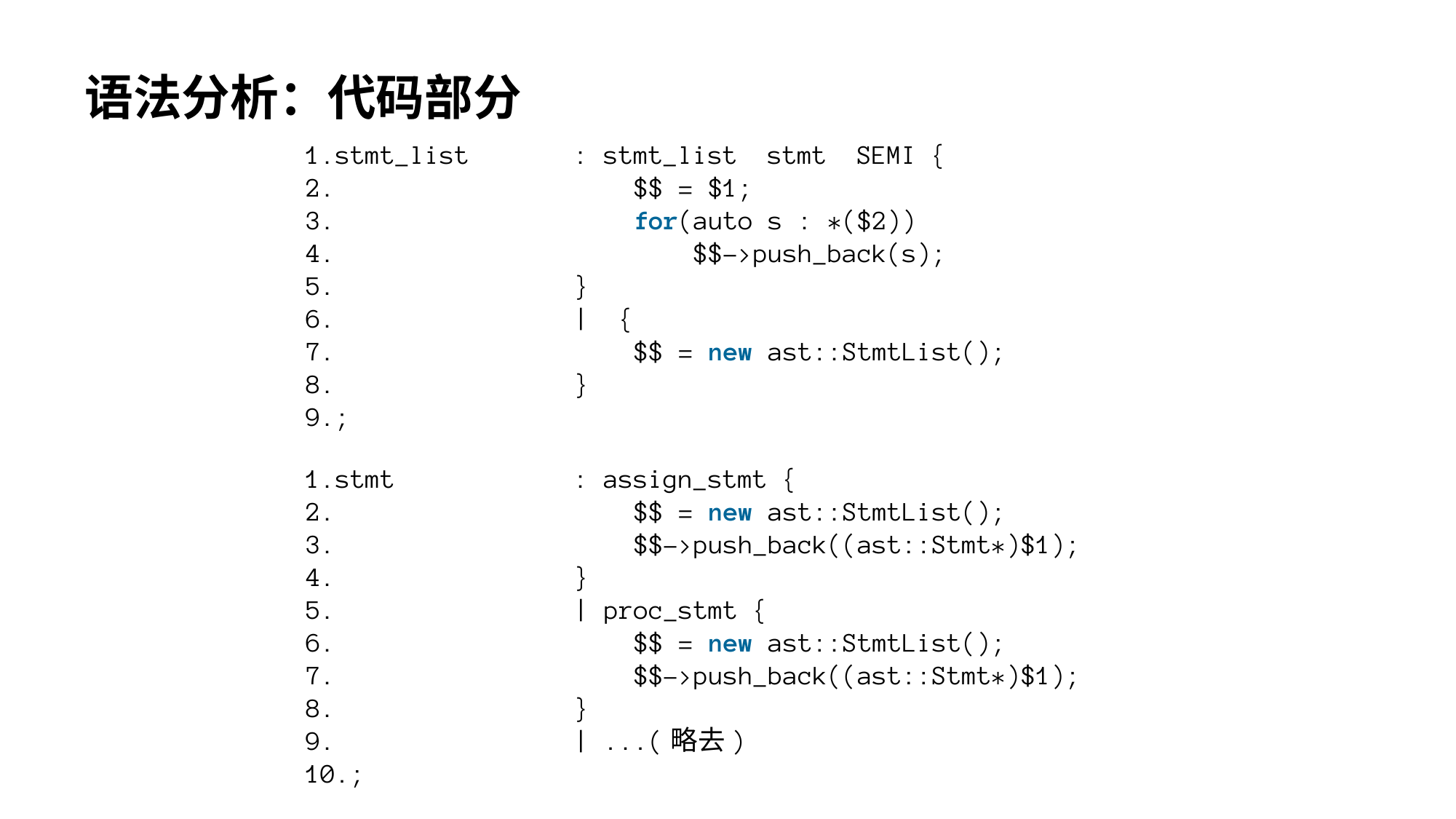

语法分析：代码部分
stmt_list       : stmt_list  stmt  SEMI {
                    $$ = $1;
                    for(auto s : *($2))
                        $$->push_back(s);
                }
                |  {
                    $$ = new ast::StmtList();
                }
;
stmt            : assign_stmt {
                    $$ = new ast::StmtList();
                    $$->push_back((ast::Stmt*)$1);
                }
                | proc_stmt {
                    $$ = new ast::StmtList();
                    $$->push_back((ast::Stmt*)$1);
                }
                | ...(略去)
;